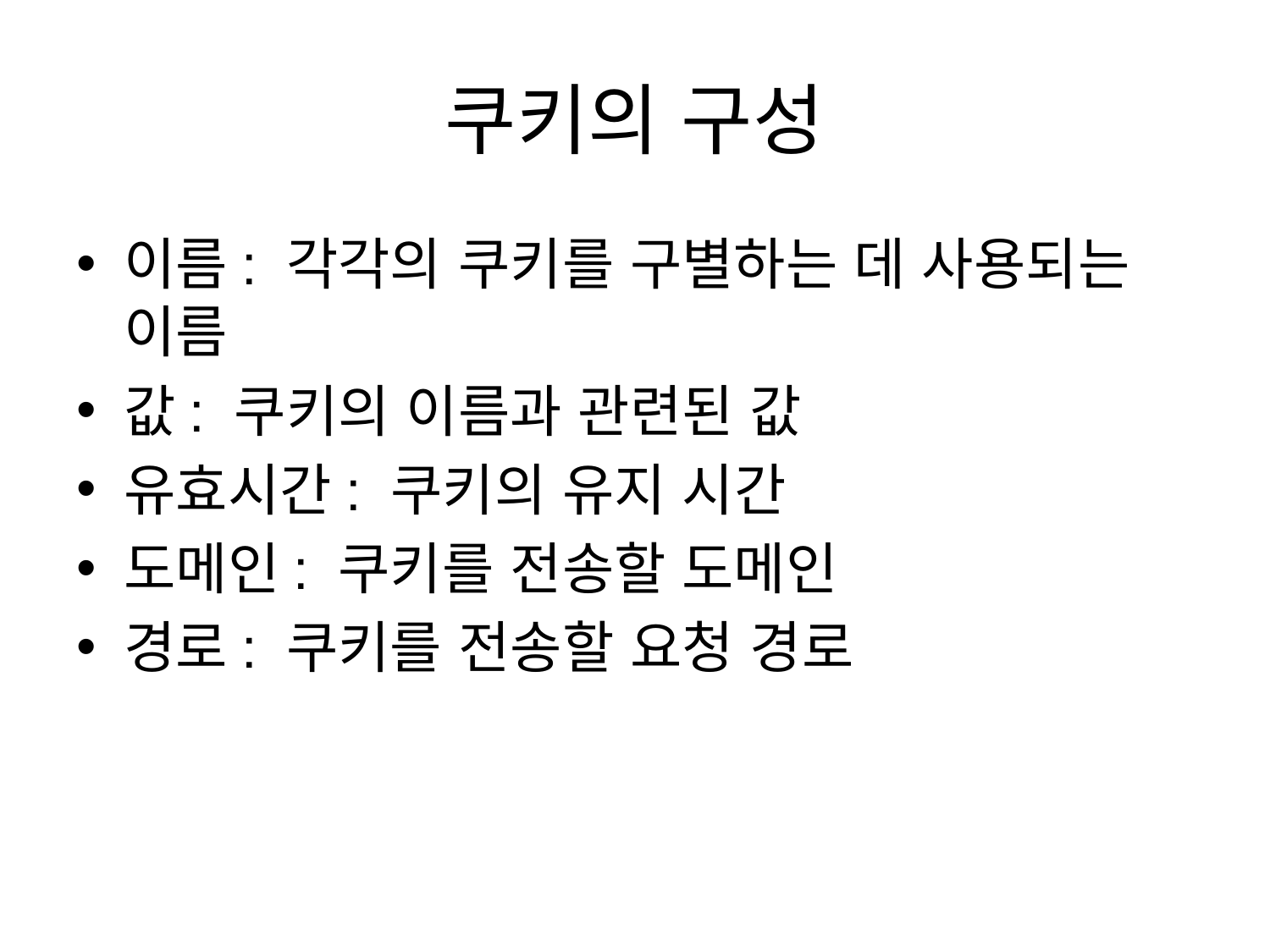

# 쿠키의 구성
이름: 각각의 쿠키를 구별하는 데 사용되는 이름
값: 쿠키의 이름과 관련된 값
유효시간: 쿠키의 유지 시간
도메인: 쿠키를 전송할 도메인
경로: 쿠키를 전송할 요청 경로